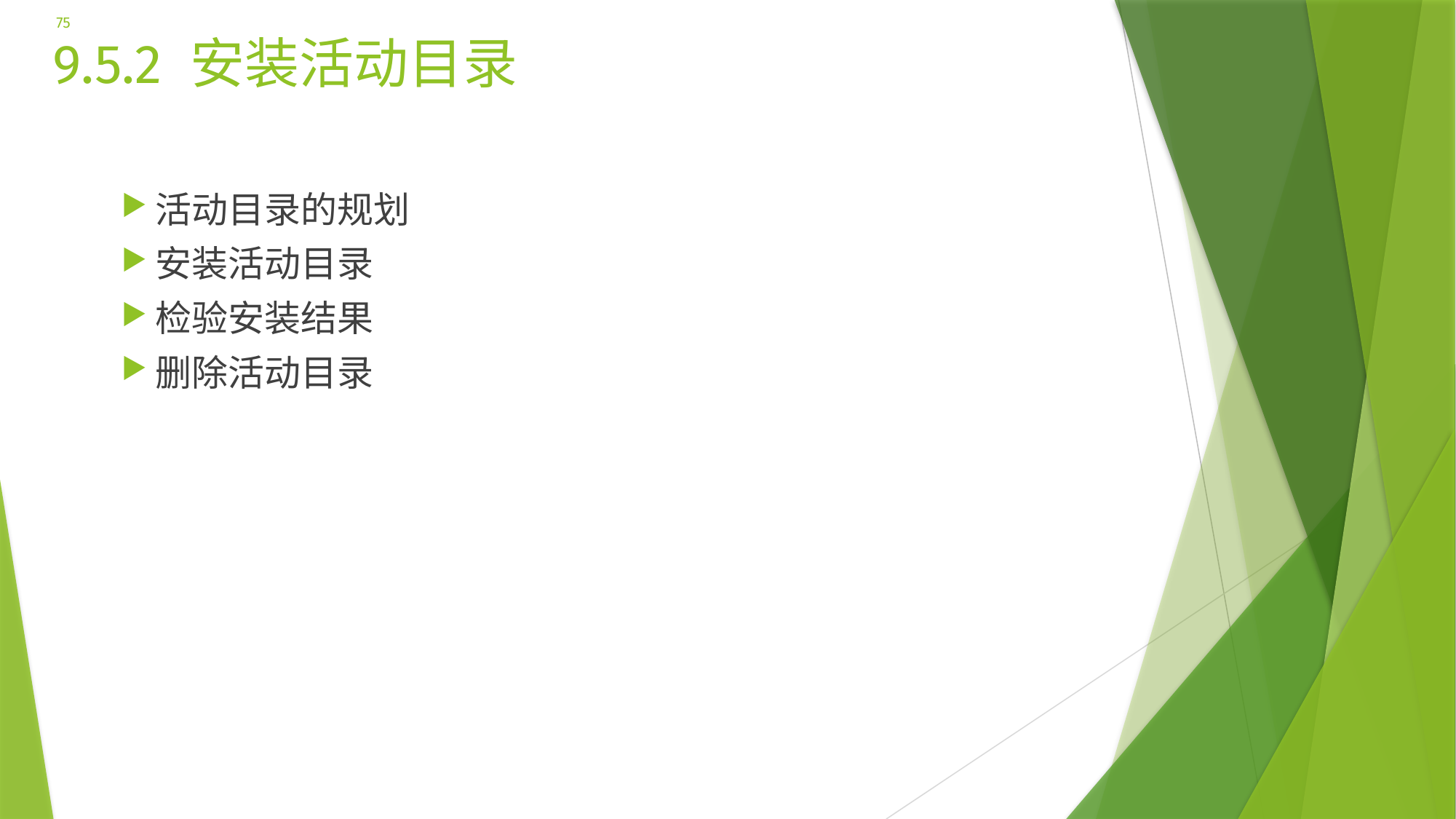

75
# 9.5.2 安装活动目录
活动目录的规划
安装活动目录
检验安装结果
删除活动目录